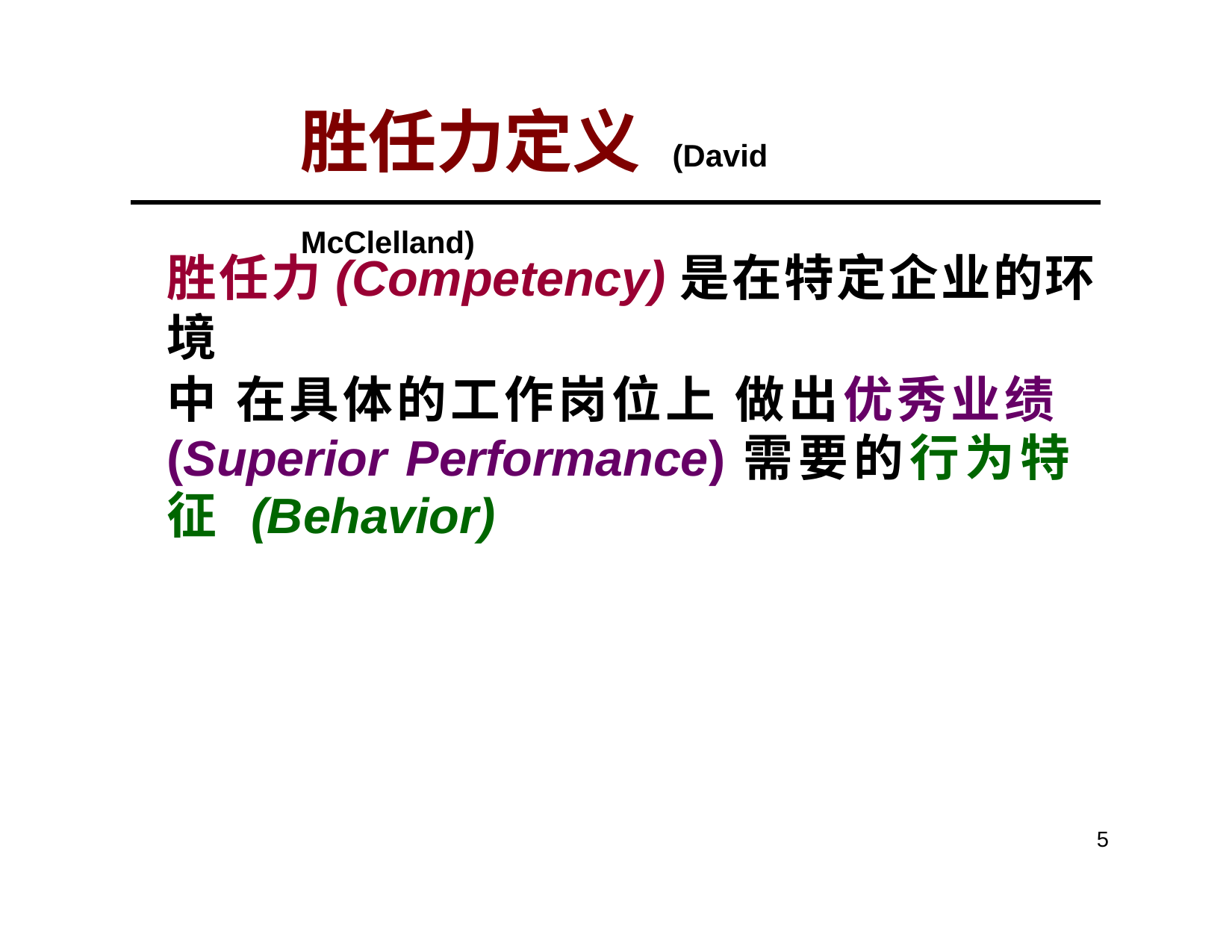

# 胜任力定义 (David McClelland)

胜任力(Competency)是在特定企业的环境
中 在具体的工作岗位上 做出优秀业绩  (Superior Performance)需要的行为特征  (Behavior)
5